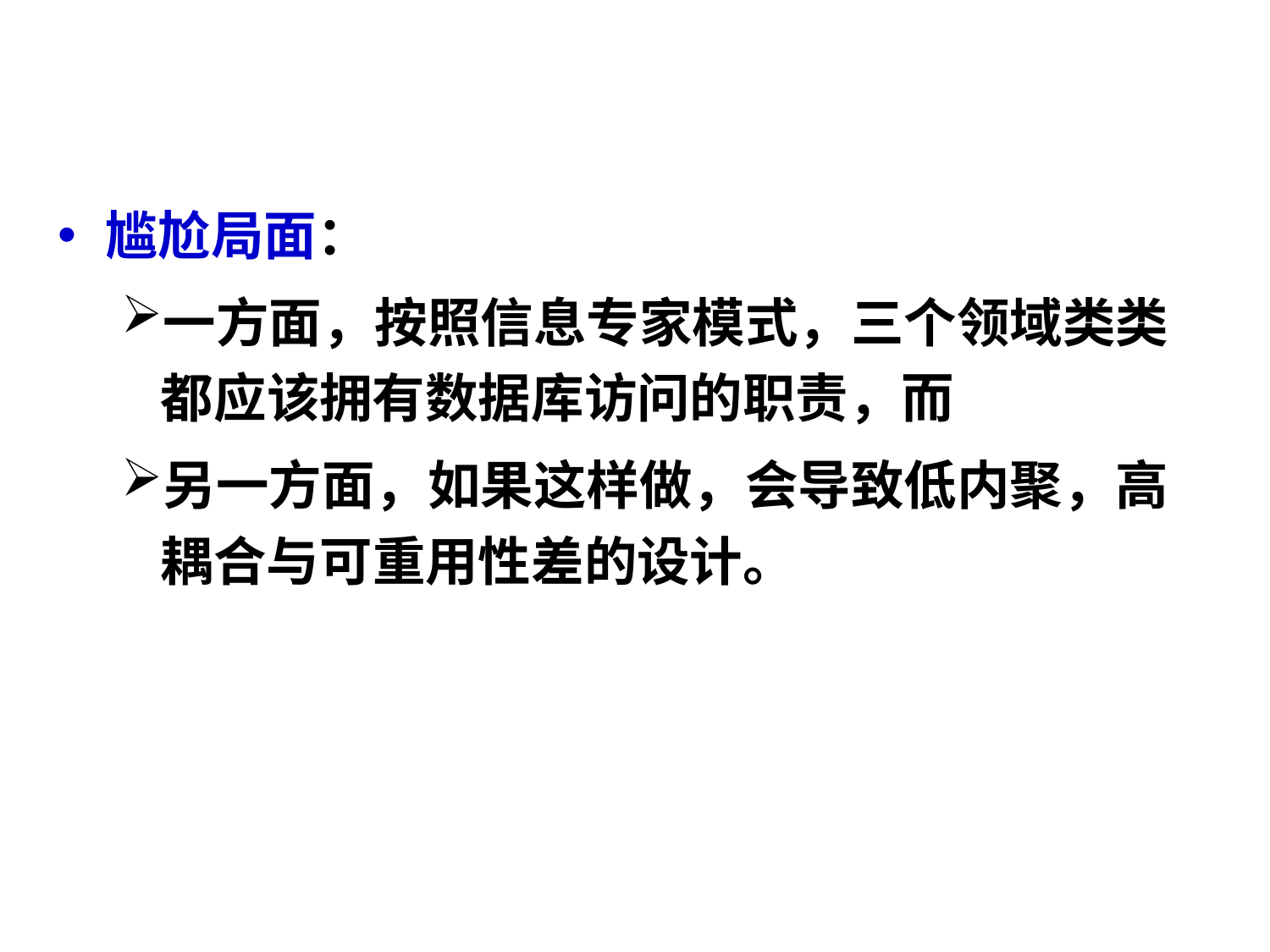

尴尬局面：
一方面，按照信息专家模式，三个领域类类都应该拥有数据库访问的职责，而
另一方面，如果这样做，会导致低内聚，高耦合与可重用性差的设计。